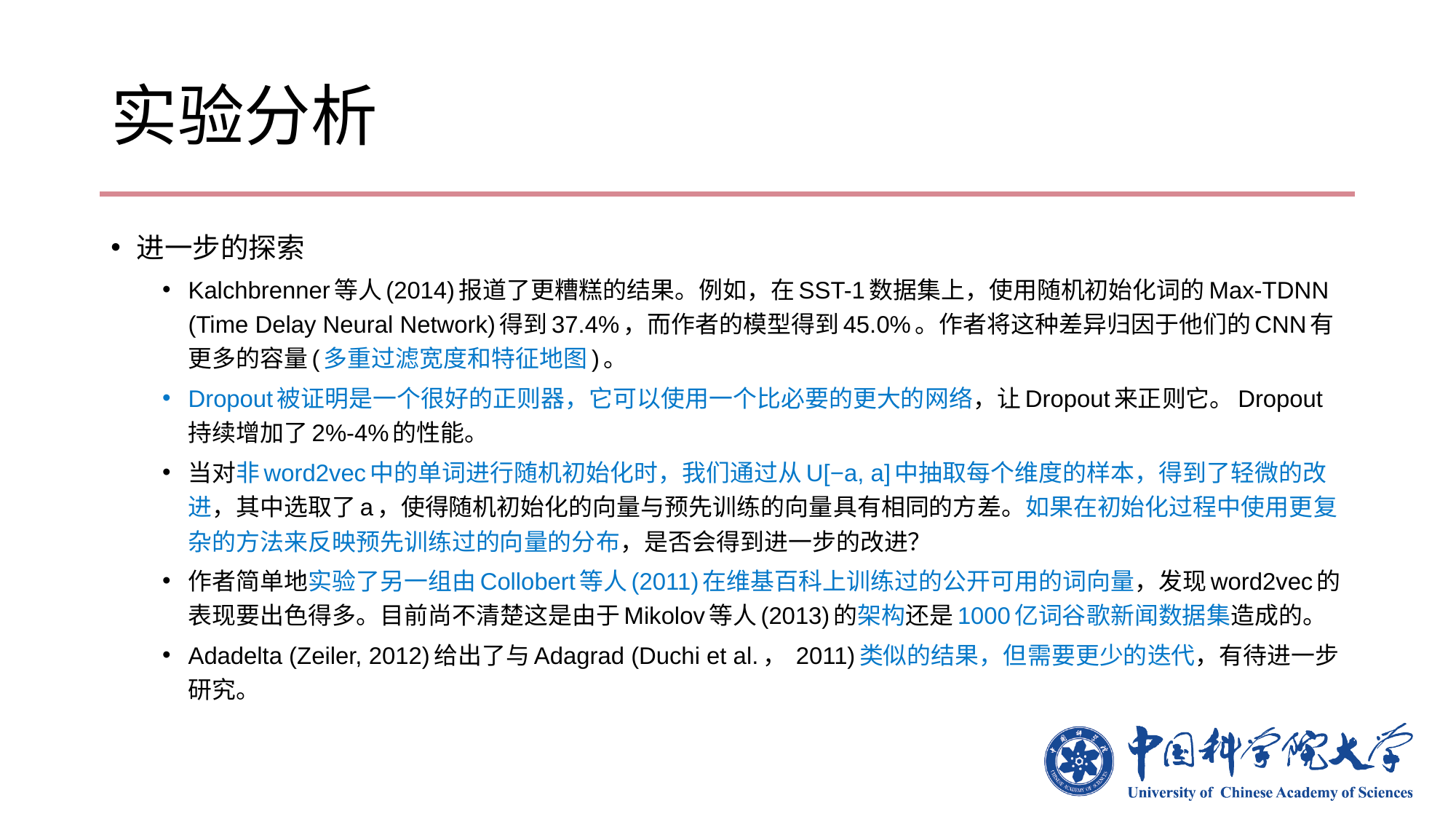

# 实验分析
进一步的探索
Kalchbrenner等人(2014)报道了更糟糕的结果。例如，在SST-1数据集上，使用随机初始化词的Max-TDNN (Time Delay Neural Network)得到37.4%，而作者的模型得到45.0%。作者将这种差异归因于他们的CNN有更多的容量(多重过滤宽度和特征地图)。
Dropout被证明是一个很好的正则器，它可以使用一个比必要的更大的网络，让Dropout来正则它。Dropout持续增加了2%-4%的性能。
当对非word2vec中的单词进行随机初始化时，我们通过从U[−a, a]中抽取每个维度的样本，得到了轻微的改进，其中选取了a，使得随机初始化的向量与预先训练的向量具有相同的方差。如果在初始化过程中使用更复杂的方法来反映预先训练过的向量的分布，是否会得到进一步的改进？
作者简单地实验了另一组由Collobert等人(2011)在维基百科上训练过的公开可用的词向量，发现word2vec的表现要出色得多。目前尚不清楚这是由于Mikolov等人(2013)的架构还是1000亿词谷歌新闻数据集造成的。
Adadelta (Zeiler, 2012)给出了与Adagrad (Duchi et al.， 2011)类似的结果，但需要更少的迭代，有待进一步研究。